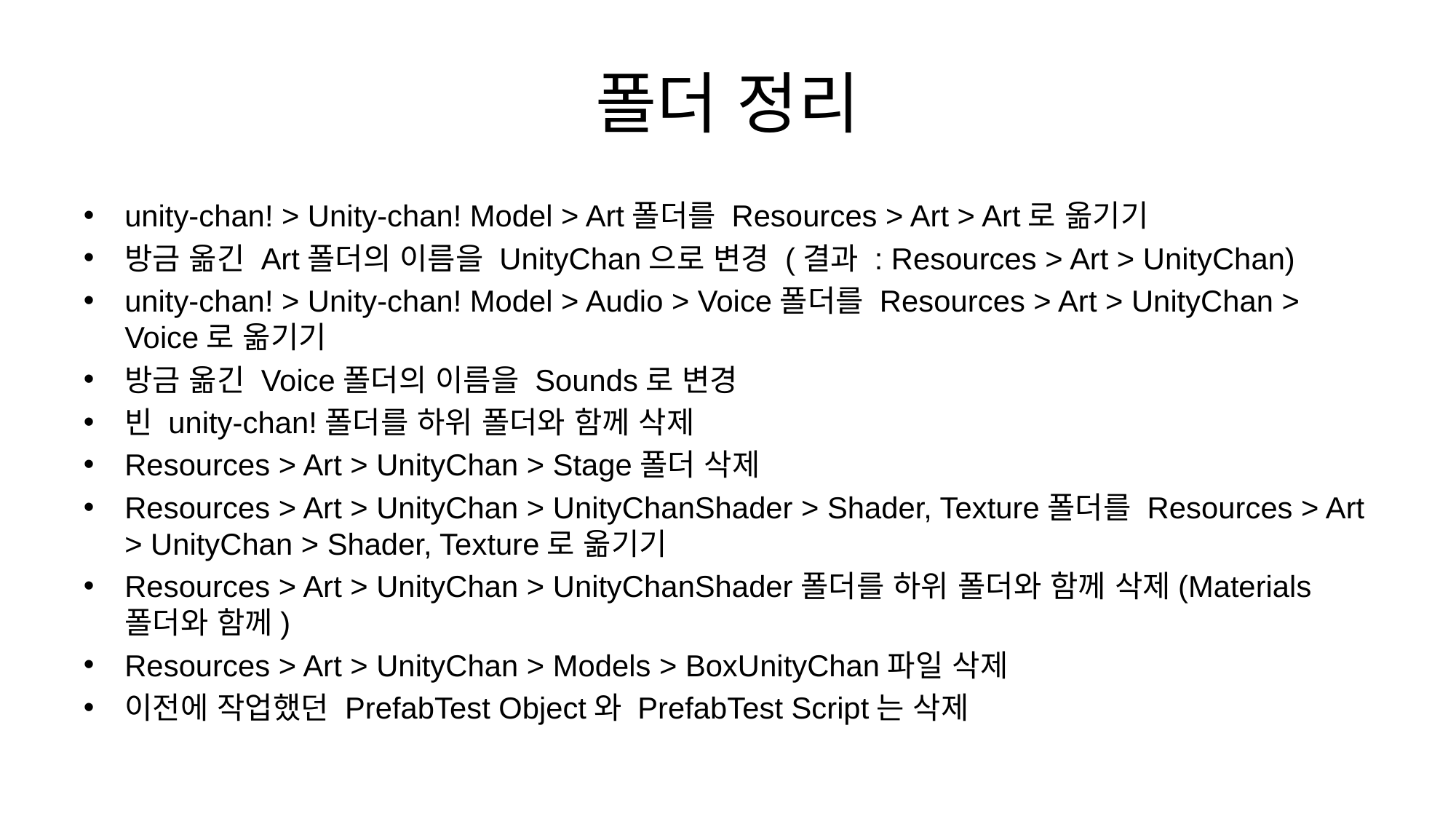

# 폴더 정리
unity-chan! > Unity-chan! Model > Art폴더를 Resources > Art > Art로 옮기기
방금 옮긴 Art폴더의 이름을 UnityChan으로 변경 (결과 : Resources > Art > UnityChan)
unity-chan! > Unity-chan! Model > Audio > Voice폴더를 Resources > Art > UnityChan > Voice로 옮기기
방금 옮긴 Voice폴더의 이름을 Sounds로 변경
빈 unity-chan!폴더를 하위 폴더와 함께 삭제
Resources > Art > UnityChan > Stage폴더 삭제
Resources > Art > UnityChan > UnityChanShader > Shader, Texture폴더를 Resources > Art > UnityChan > Shader, Texture로 옮기기
Resources > Art > UnityChan > UnityChanShader폴더를 하위 폴더와 함께 삭제(Materials폴더와 함께)
Resources > Art > UnityChan > Models > BoxUnityChan파일 삭제
이전에 작업했던 PrefabTest Object와 PrefabTest Script는 삭제